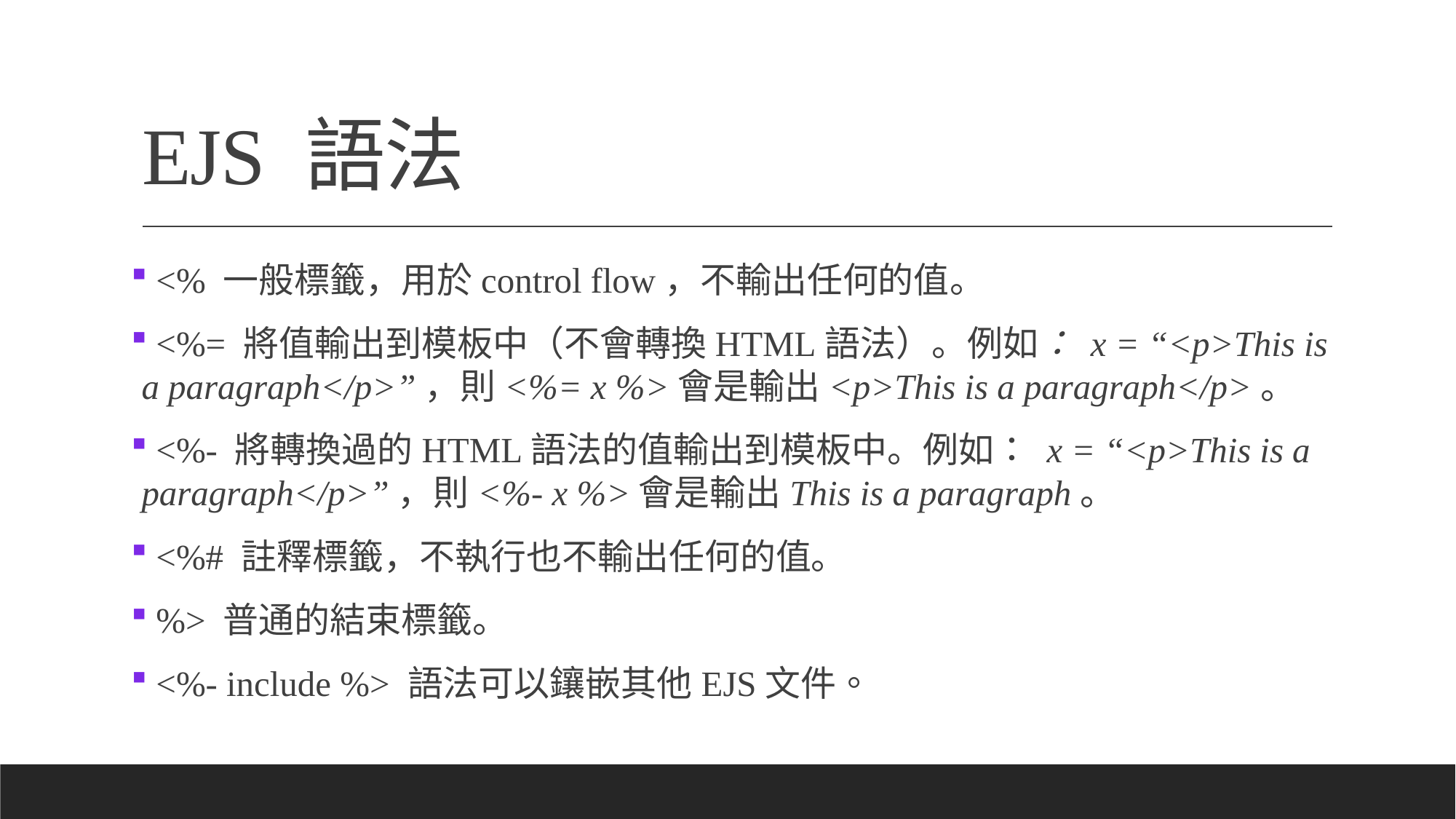

# EJS 語法
 <% 一般標籤，用於control flow，不輸出任何的值。
 <%= 將值輸出到模板中（不會轉換HTML語法）。例如： x = “<p>This is a paragraph</p>”，則<%= x %>會是輸出<p>This is a paragraph</p>。
 <%- 將轉換過的HTML語法的值輸出到模板中。例如： x = “<p>This is a paragraph</p>”，則<%- x %>會是輸出This is a paragraph。
 <%# 註釋標籤，不執行也不輸出任何的值。
 %> 普通的結束標籤。
 <%- include %> 語法可以鑲嵌其他EJS文件。